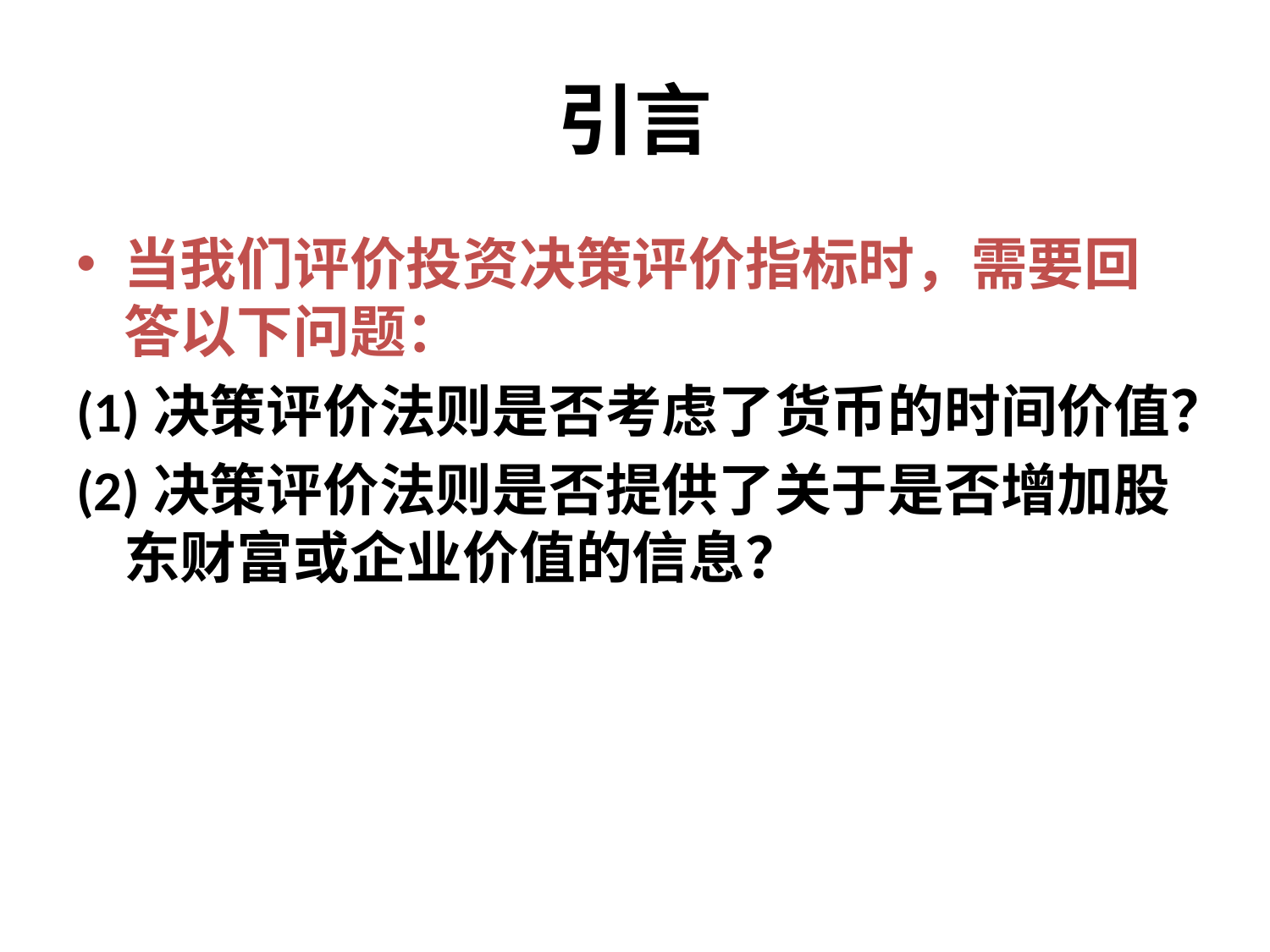

# 引言
当我们评价投资决策评价指标时，需要回答以下问题：
(1)决策评价法则是否考虑了货币的时间价值？
(2)决策评价法则是否提供了关于是否增加股东财富或企业价值的信息？